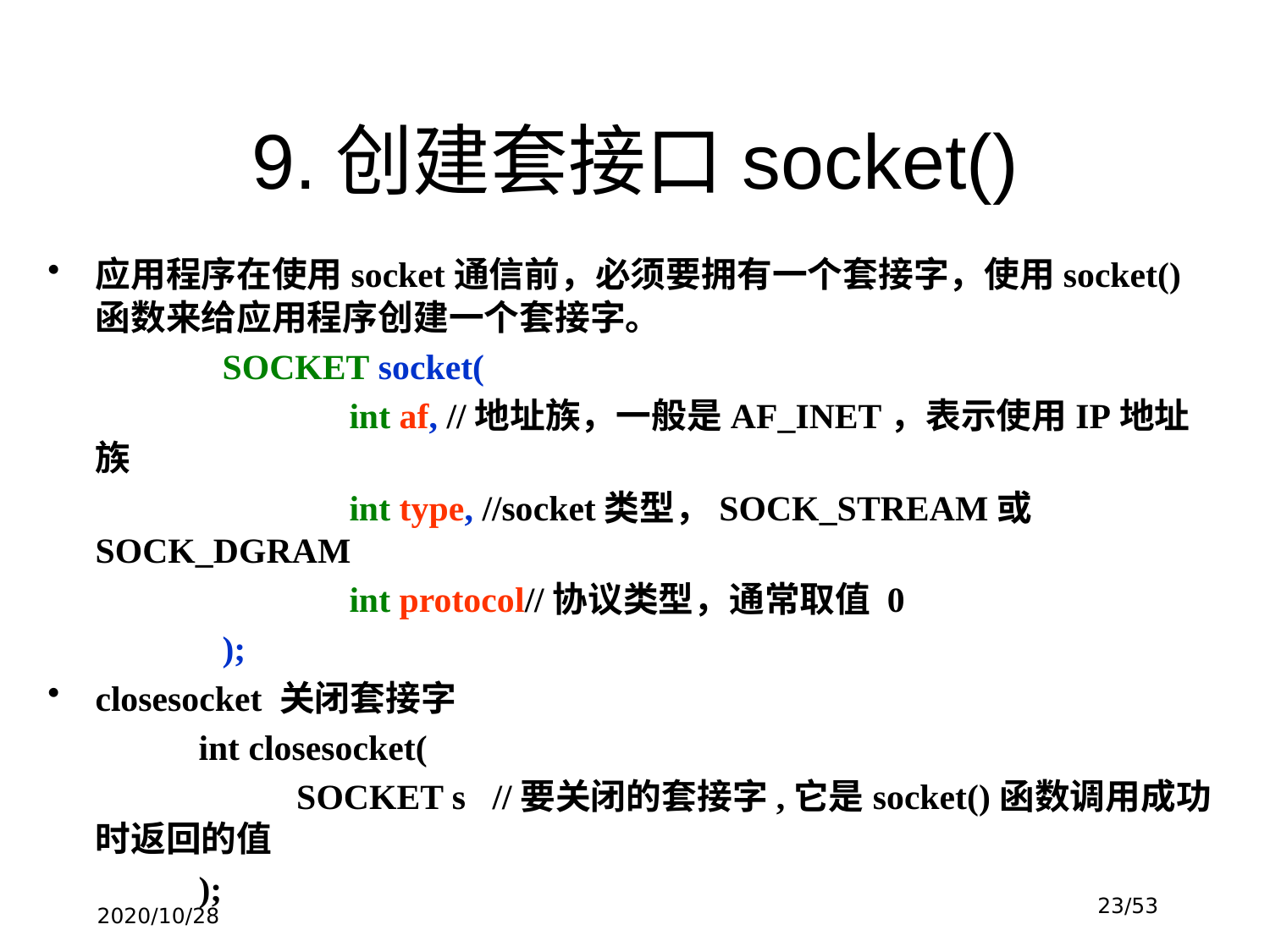

9.创建套接口socket()
应用程序在使用socket通信前，必须要拥有一个套接字，使用socket()函数来给应用程序创建一个套接字。
		SOCKET socket(
			int af, //地址族，一般是AF_INET，表示使用IP地址族
			int type, //socket类型，SOCK_STREAM或SOCK_DGRAM
			int protocol//协议类型，通常取值 0
		);
closesocket 关闭套接字
                 int closesocket(
                            SOCKET s   //要关闭的套接字,它是socket()函数调用成功时返回的值
                 );
23/53
2020/10/28